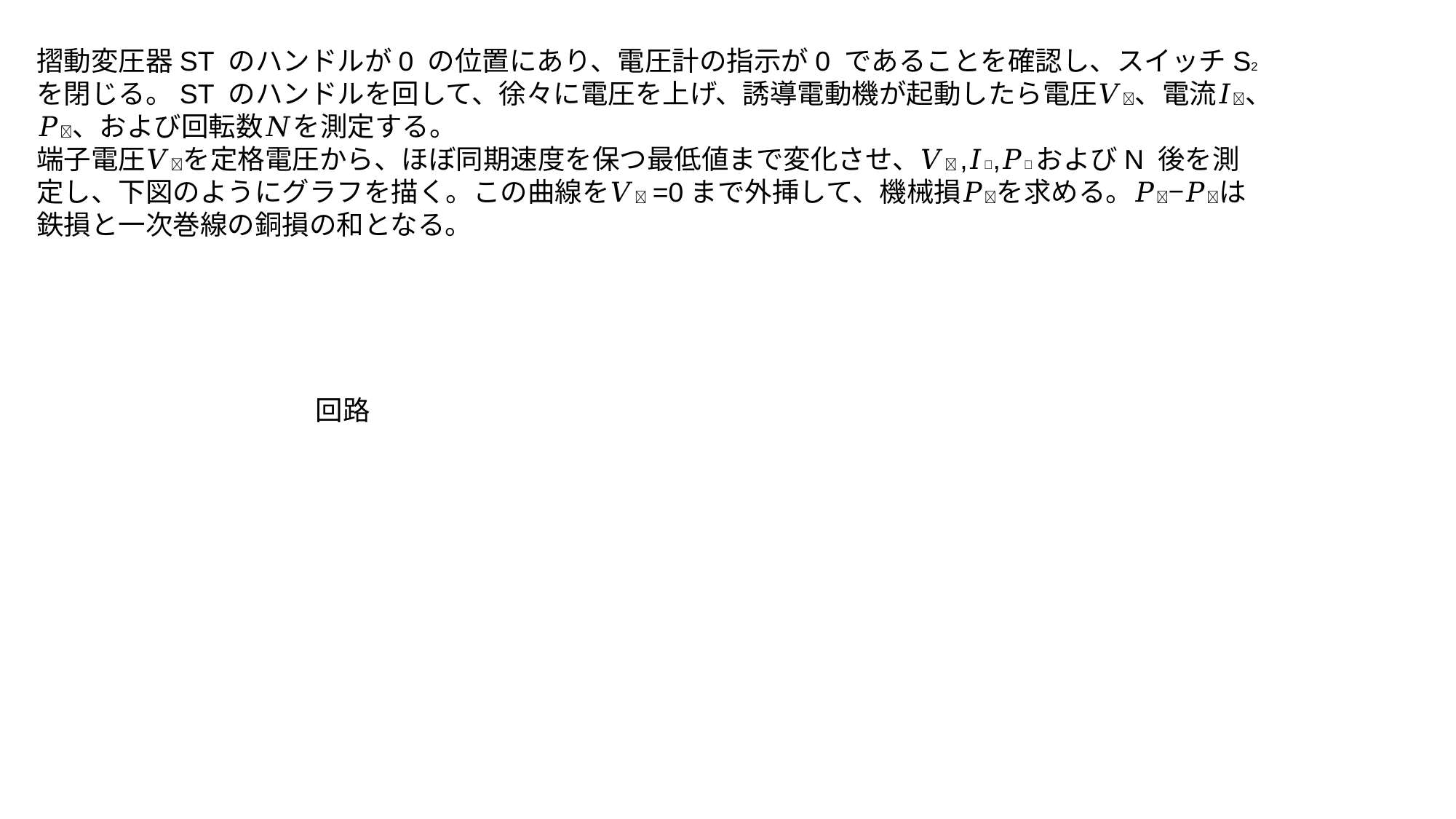

摺動変圧器ST のハンドルが0 の位置にあり、電圧計の指示が0 であることを確認し、スイッチS2 を閉じる。ST のハンドルを回して、徐々に電圧を上げ、誘導電動機が起動したら電圧𝑉􀬴、電流𝐼􀬴、𝑃􀬴、および回転数𝑁を測定する。
端子電圧𝑉􀬵を定格電圧から、ほぼ同期速度を保つ最低値まで変化させ、𝑉􀬵,𝐼􀬴,𝑃􀬴およびN 後を測定し、下図のようにグラフを描く。この曲線を𝑉􀬵 =0まで外挿して、機械損𝑃􀯠を求める。𝑃􀬴−𝑃􀯠は鉄損と一次巻線の銅損の和となる。
回路